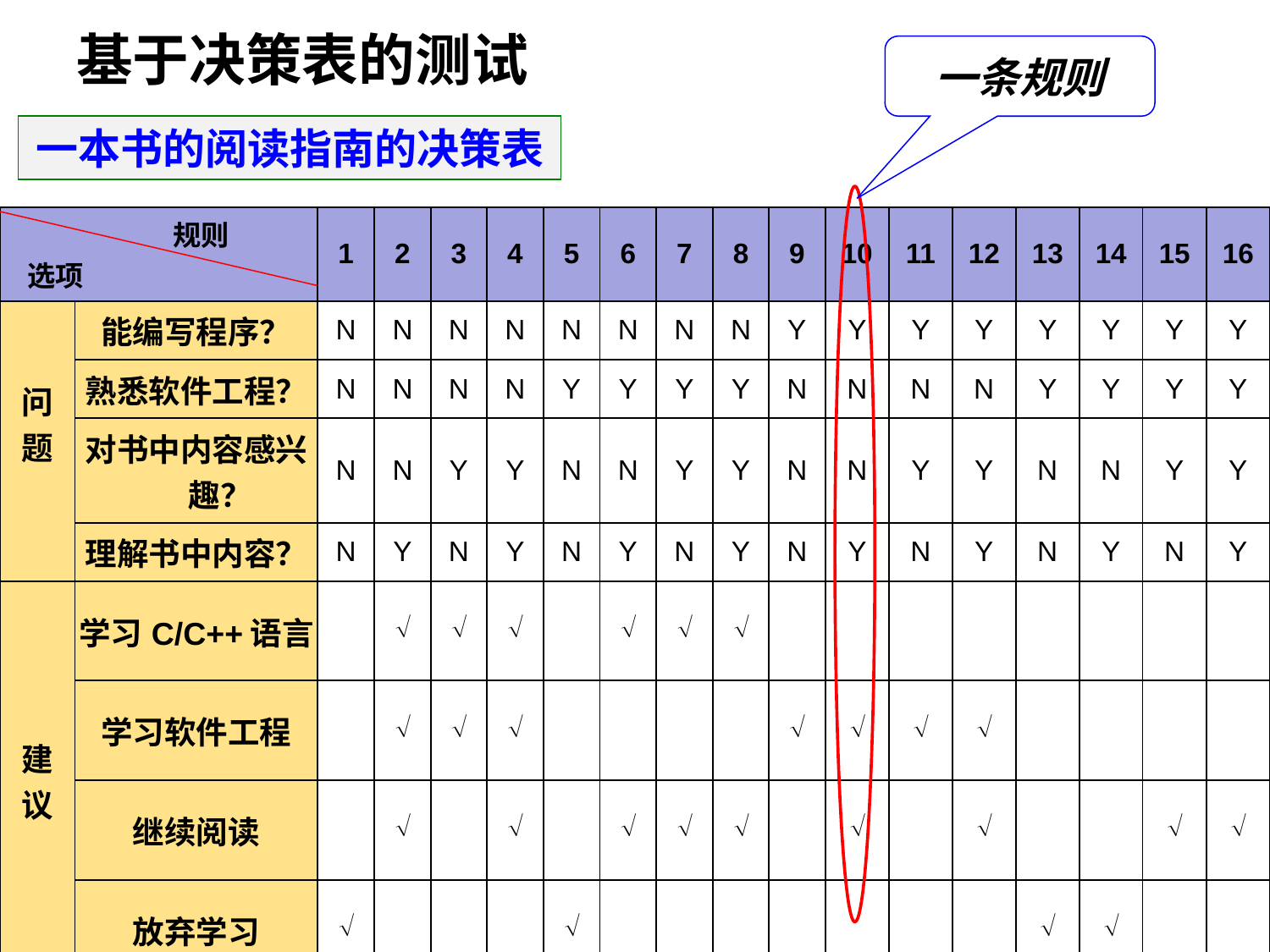

# 基于决策表的测试
一条规则
一本书的阅读指南的决策表

| 规则  选项 |  | 1 | 2 | 3 | 4 | 5 | 6 | 7 | 8 | 9 | 10 | 11 | 12 | 13 | 14 | 15 | 16 |
| --- | --- | --- | --- | --- | --- | --- | --- | --- | --- | --- | --- | --- | --- | --- | --- | --- | --- |
| 问 题 | 能编写程序？ | N | N | N | N | N | N | N | N | Y | Y | Y | Y | Y | Y | Y | Y |
|  | 熟悉软件工程？ | N | N | N | N | Y | Y | Y | Y | N | N | N | N | Y | Y | Y | Y |
|  | 对书中内容感兴趣？ | N | N | Y | Y | N | N | Y | Y | N | N | Y | Y | N | N | Y | Y |
|  | 理解书中内容？ | N | Y | N | Y | N | Y | N | Y | N | Y | N | Y | N | Y | N | Y |
| 建 议 | 学习C/C++语言 |  | √ | √ | √ |  | √ | √ | √ |  |  |  |  |  |  |  |  |
|  | 学习软件工程 |  | √ | √ | √ |  |  |  |  | √ | √ | √ | √ |  |  |  |  |
|  | 继续阅读 |  | √ |  | √ |  | √ | √ | √ |  | √ |  | √ |  |  | √ | √ |
|  | 放弃学习 | √ |  |  |  | √ |  |  |  |  |  |  |  | √ | √ |  |  |